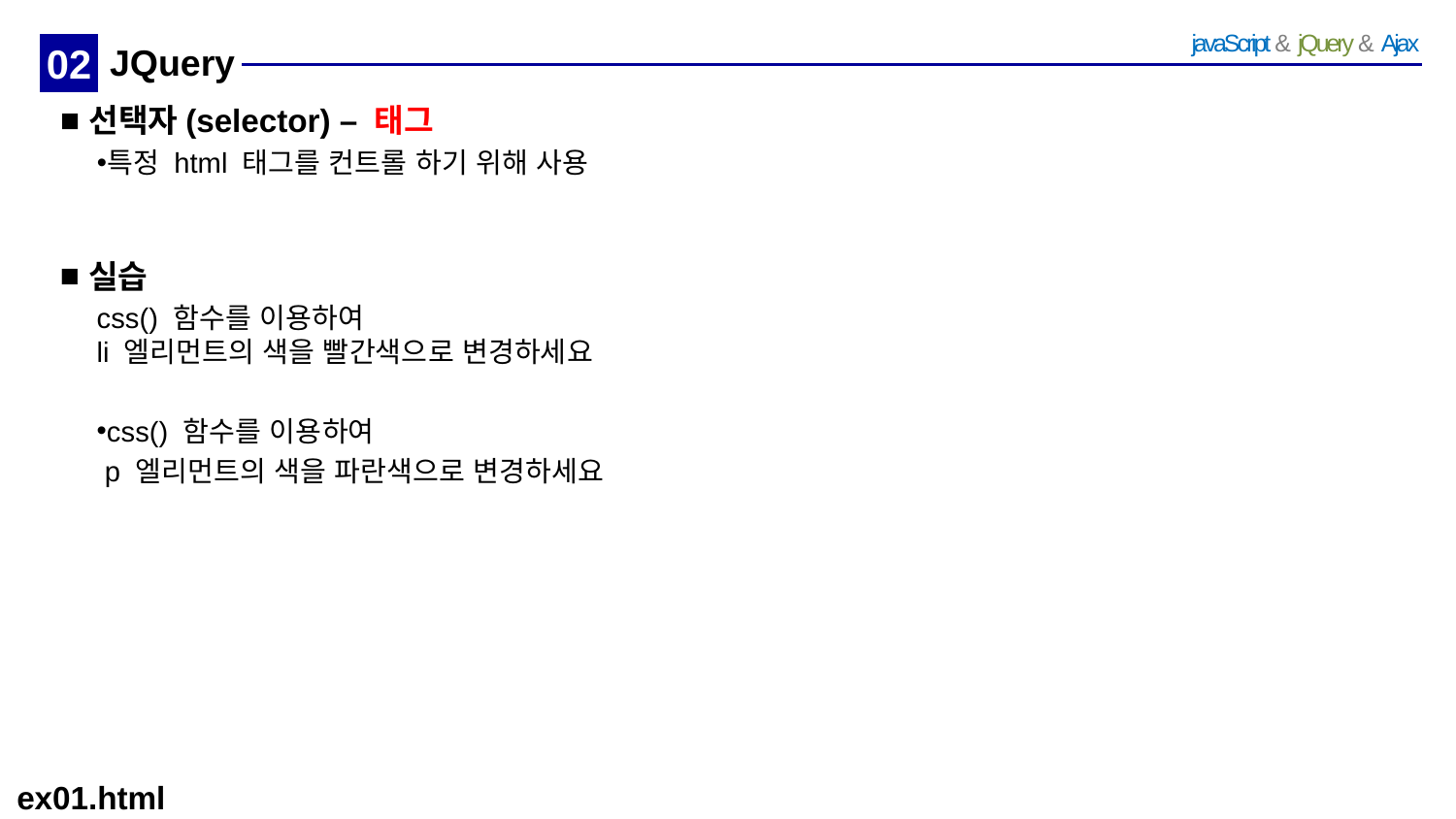

02
# JQuery
선택자(selector) – 태그
특정 html 태그를 컨트롤 하기 위해 사용

실습
css() 함수를 이용하여
li 엘리먼트의 색을 빨간색으로 변경하세요

css() 함수를 이용하여
 p 엘리먼트의 색을 파란색으로 변경하세요
ex01.html